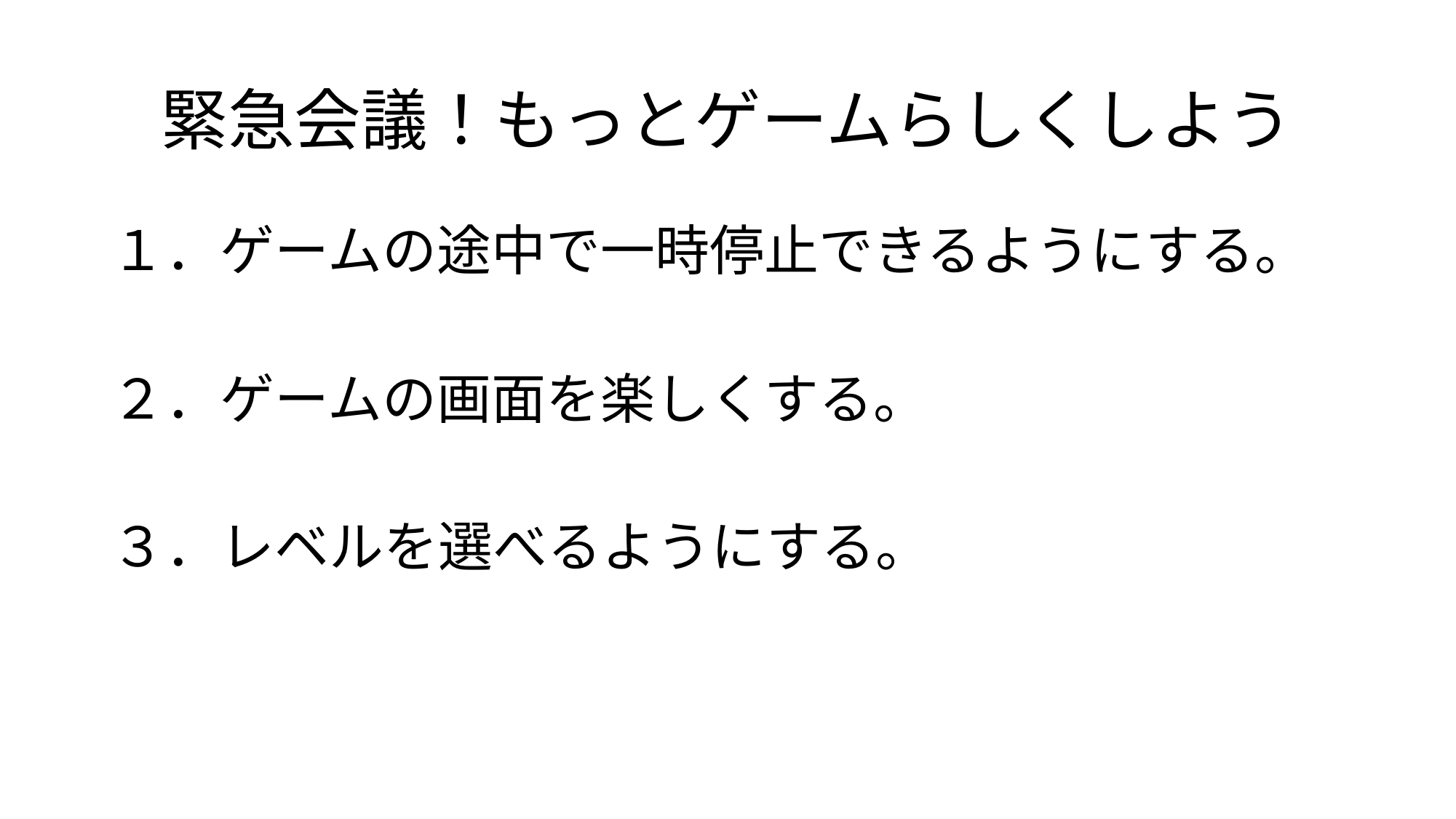

# 緊急会議！もっとゲームらしくしよう
１．ゲームの途中で一時停止できるようにする。

２．ゲームの画面を楽しくする。

３．レベルを選べるようにする。